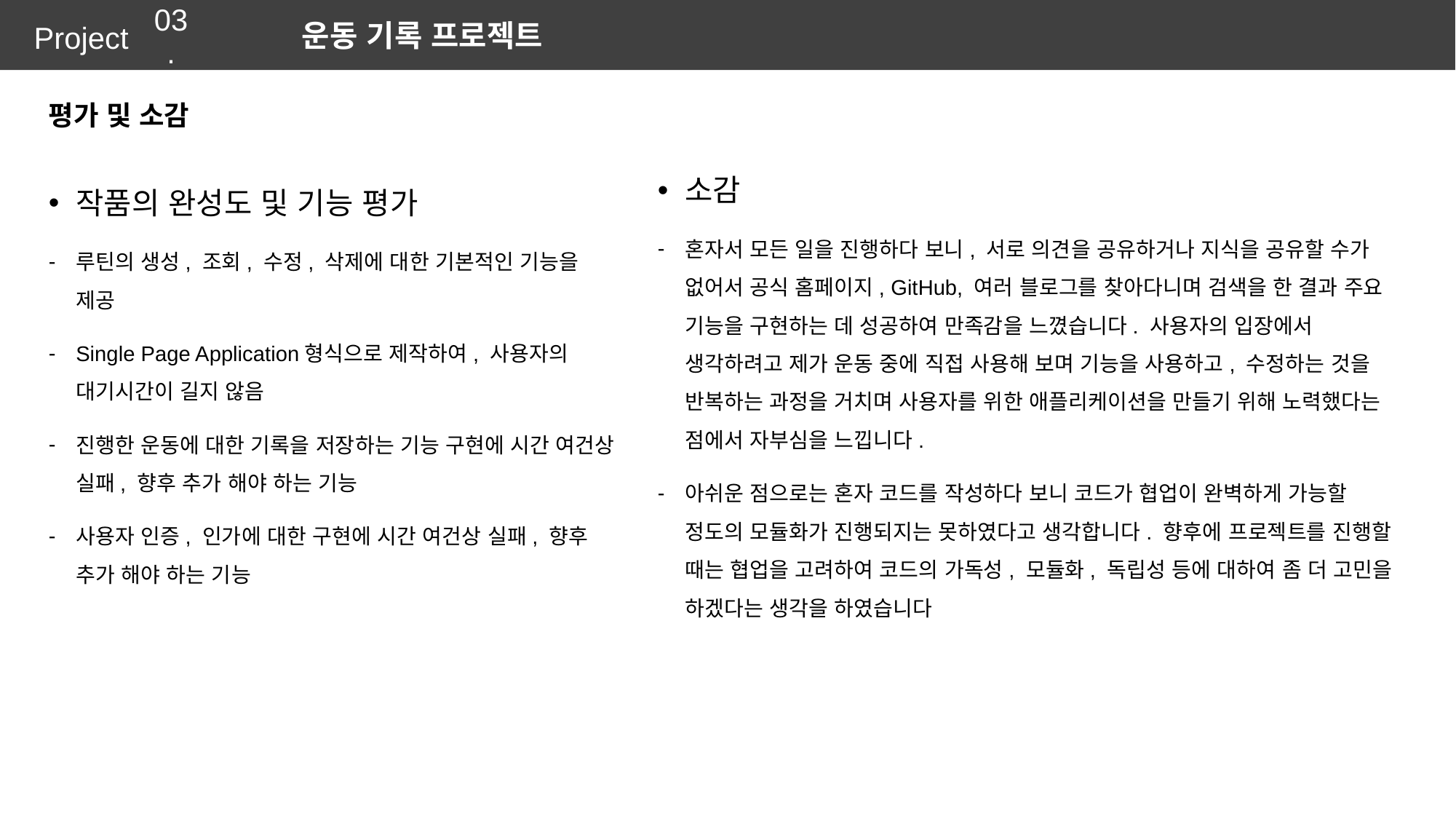

03.
운동 기록 프로젝트
평가 및 소감
소감
혼자서 모든 일을 진행하다 보니, 서로 의견을 공유하거나 지식을 공유할 수가 없어서 공식 홈페이지, GitHub, 여러 블로그를 찾아다니며 검색을 한 결과 주요 기능을 구현하는 데 성공하여 만족감을 느꼈습니다. 사용자의 입장에서 생각하려고 제가 운동 중에 직접 사용해 보며 기능을 사용하고, 수정하는 것을 반복하는 과정을 거치며 사용자를 위한 애플리케이션을 만들기 위해 노력했다는 점에서 자부심을 느낍니다.
아쉬운 점으로는 혼자 코드를 작성하다 보니 코드가 협업이 완벽하게 가능할 정도의 모듈화가 진행되지는 못하였다고 생각합니다. 향후에 프로젝트를 진행할 때는 협업을 고려하여 코드의 가독성, 모듈화, 독립성 등에 대하여 좀 더 고민을 하겠다는 생각을 하였습니다
작품의 완성도 및 기능 평가
루틴의 생성, 조회, 수정, 삭제에 대한 기본적인 기능을 제공
Single Page Application형식으로 제작하여, 사용자의 대기시간이 길지 않음
진행한 운동에 대한 기록을 저장하는 기능 구현에 시간 여건상 실패, 향후 추가 해야 하는 기능
사용자 인증, 인가에 대한 구현에 시간 여건상 실패, 향후 추가 해야 하는 기능